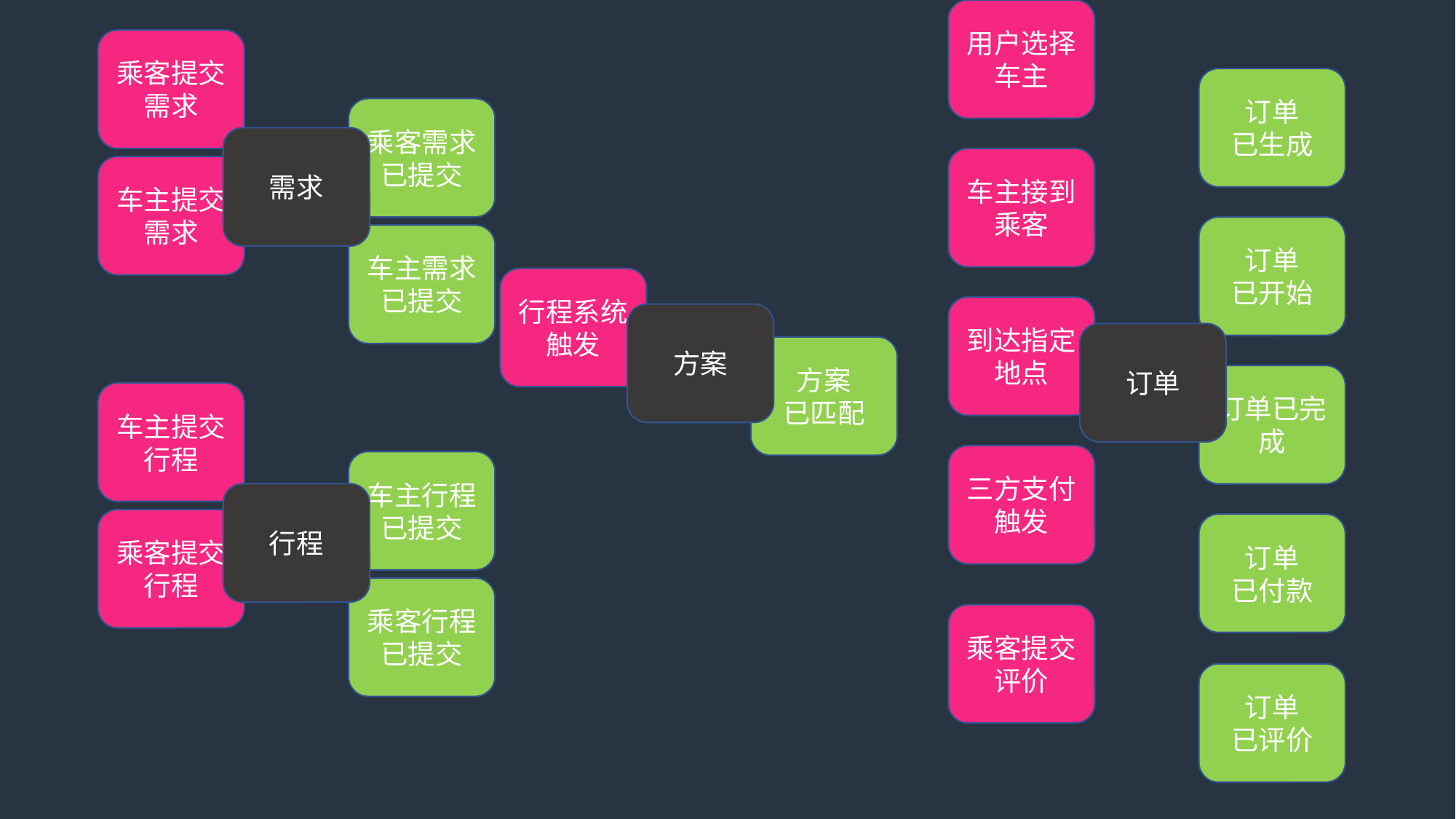

用户选择车主
乘客提交需求
订单
已生成
乘客需求已提交
需求
车主接到乘客
车主提交
需求
订单
已开始
车主需求已提交
行程系统触发
到达指定地点
方案
订单
方案
已匹配
订单已完成
车主提交
行程
三方支付触发
车主行程已提交
行程
乘客提交
行程
订单
已付款
乘客行程已提交
乘客提交评价
订单
已评价